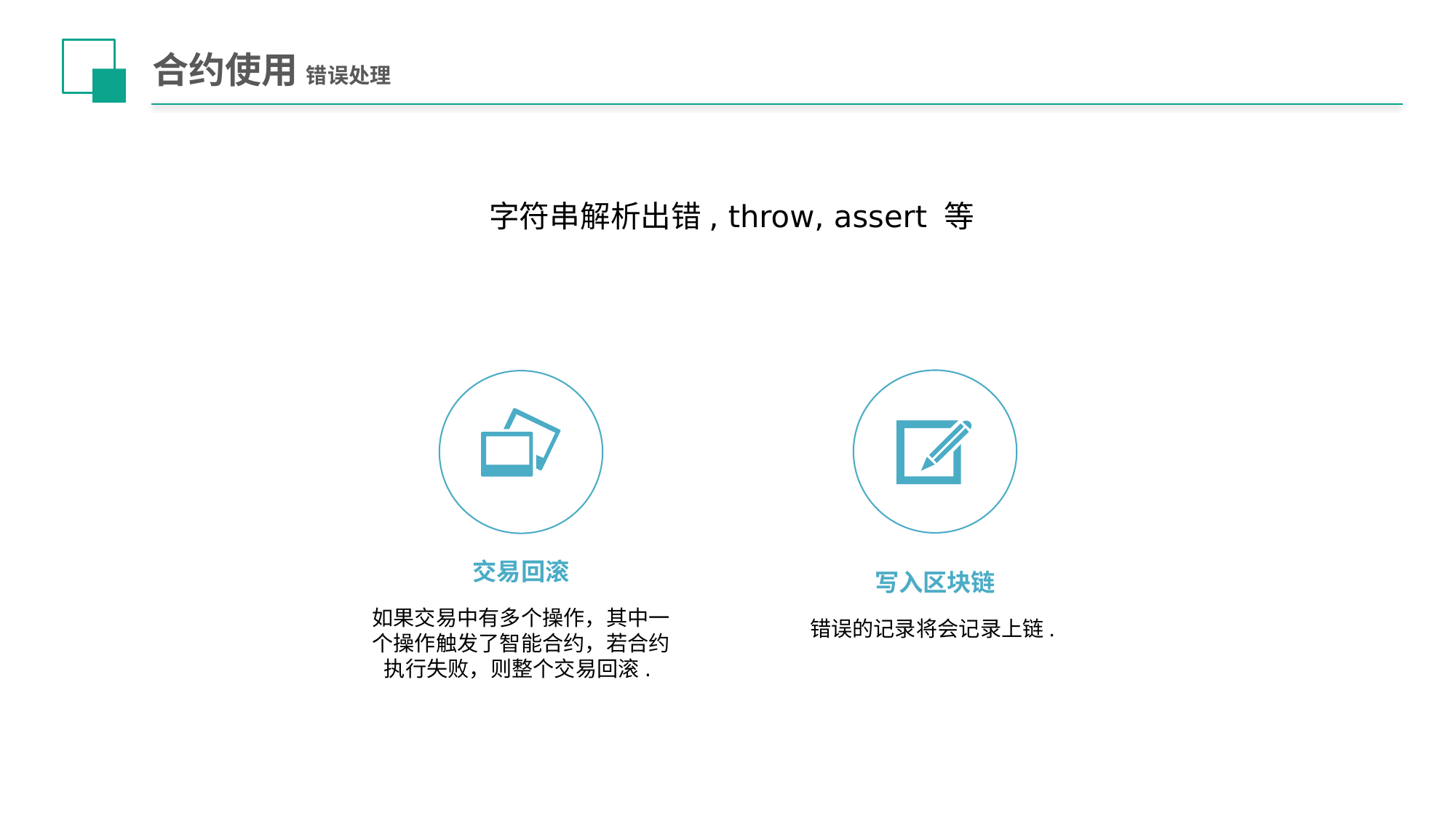

# 合约使用 错误处理
字符串解析出错, throw, assert 等

写入区块链

错误的记录将会记录上链.

交易回滚

如果交易中有多个操作，其中一个操作触发了智能合约，若合约执行失败，则整个交易回滚.